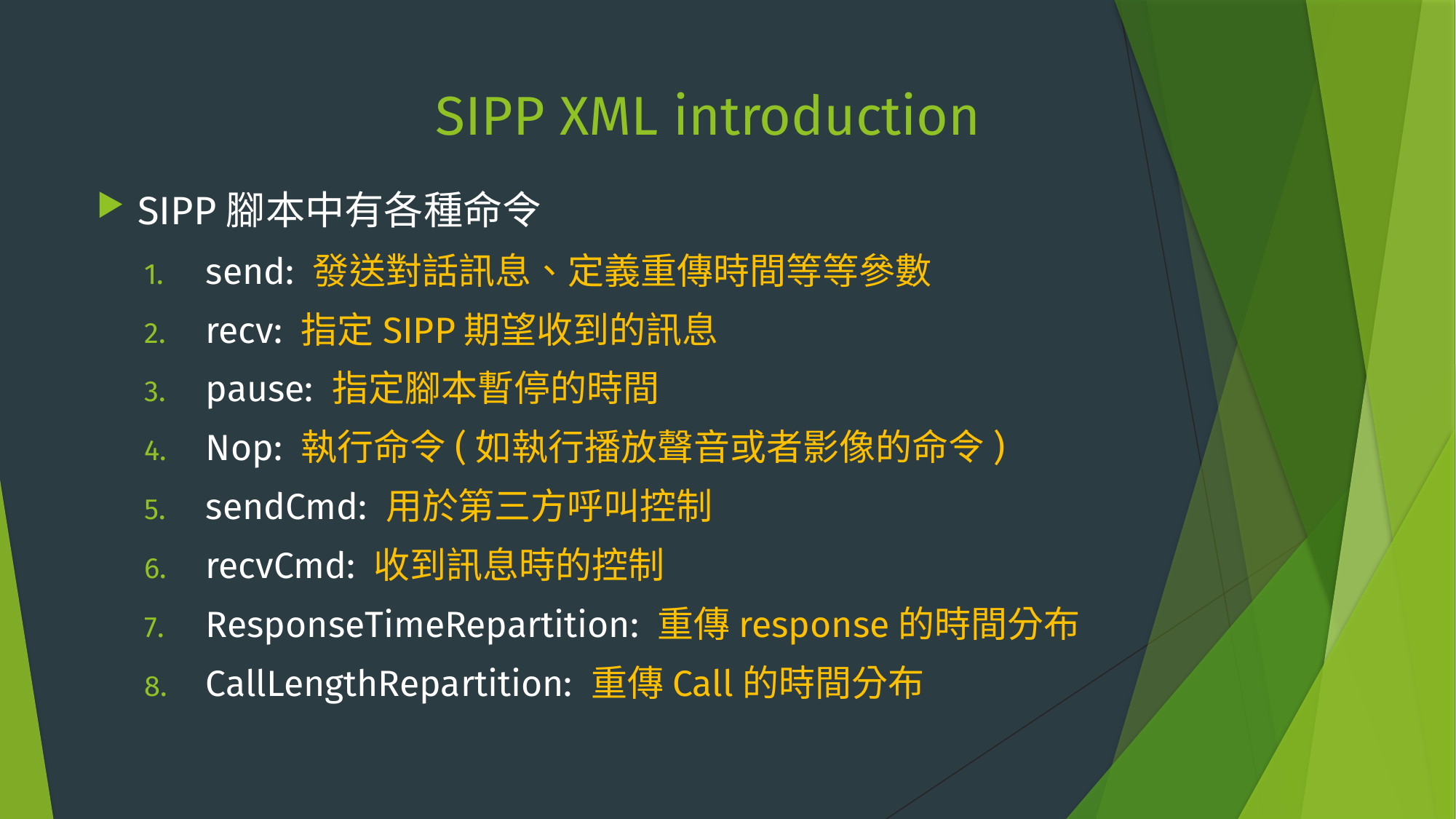

# SIPP XML introduction
SIPP腳本中有各種命令
send: 發送對話訊息、定義重傳時間等等參數
recv: 指定SIPP期望收到的訊息
pause: 指定腳本暫停的時間
Nop: 執行命令(如執行播放聲音或者影像的命令)
sendCmd: 用於第三方呼叫控制
recvCmd: 收到訊息時的控制
ResponseTimeRepartition: 重傳response的時間分布
CallLengthRepartition: 重傳Call的時間分布